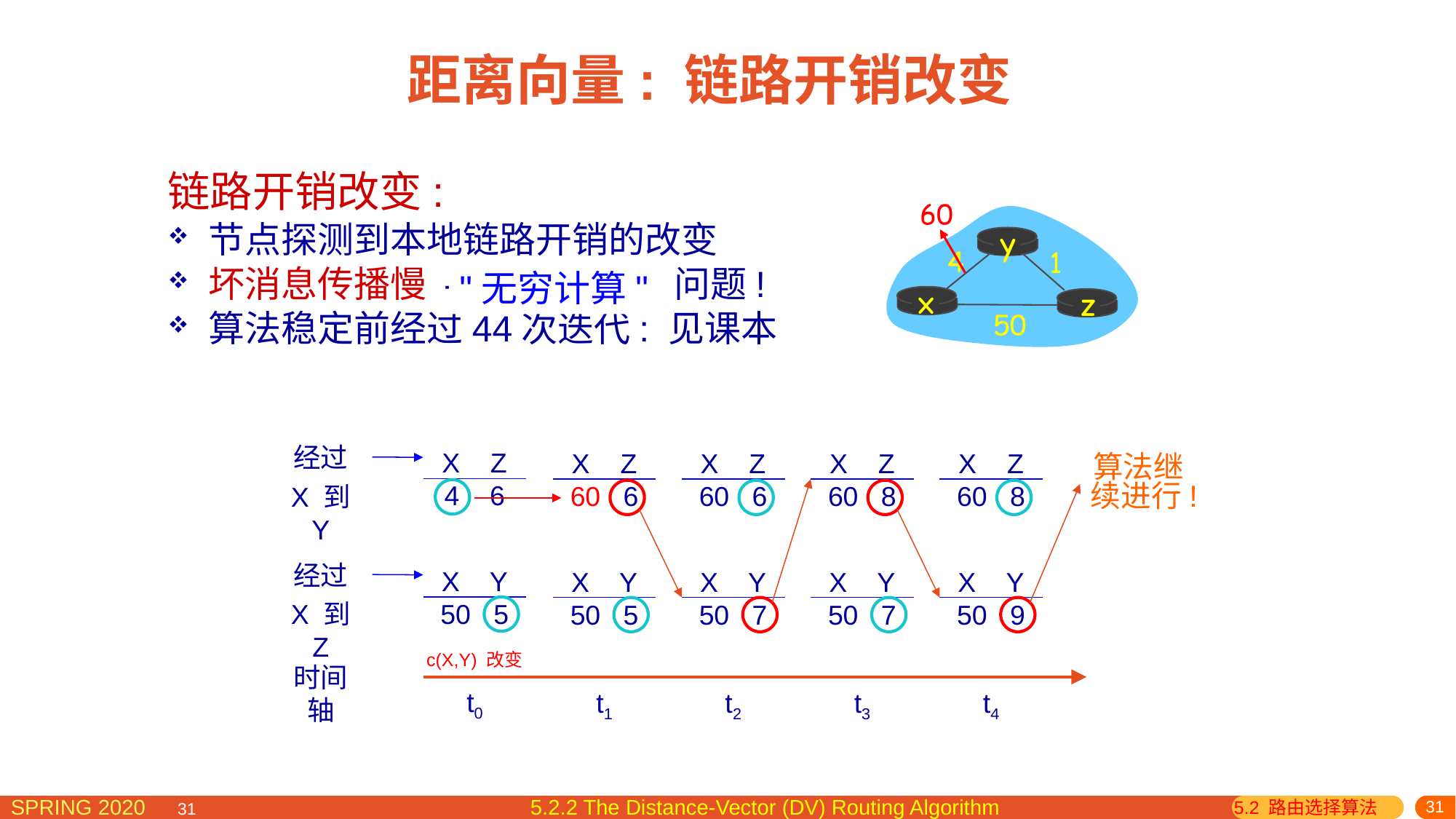

# 距离向量: 链路开销改变
链路开销改变:
节点探测到本地链路开销的改变
坏消息传播慢 - "无穷计数" 问题!
算法稳定前经过44次迭代: 见课本
60

y

4
1

x

z

50

"无穷计算"
经过
X    Z
4    6
X    Z
60   6
X    Z
60   6
X    Z
60   8
X    Z
60   8
算法继续进行!
X 到 Y

经过
X    Y
50   5
X    Y
50   5
X    Y
50   7
X    Y
50   7
X    Y
50   9
X 到 Z

c(X,Y) 改变
时间轴
t0
t1
t2
t3
t4
5.2.2 The Distance-Vector (DV) Routing Algorithm
5.2 路由选择算法